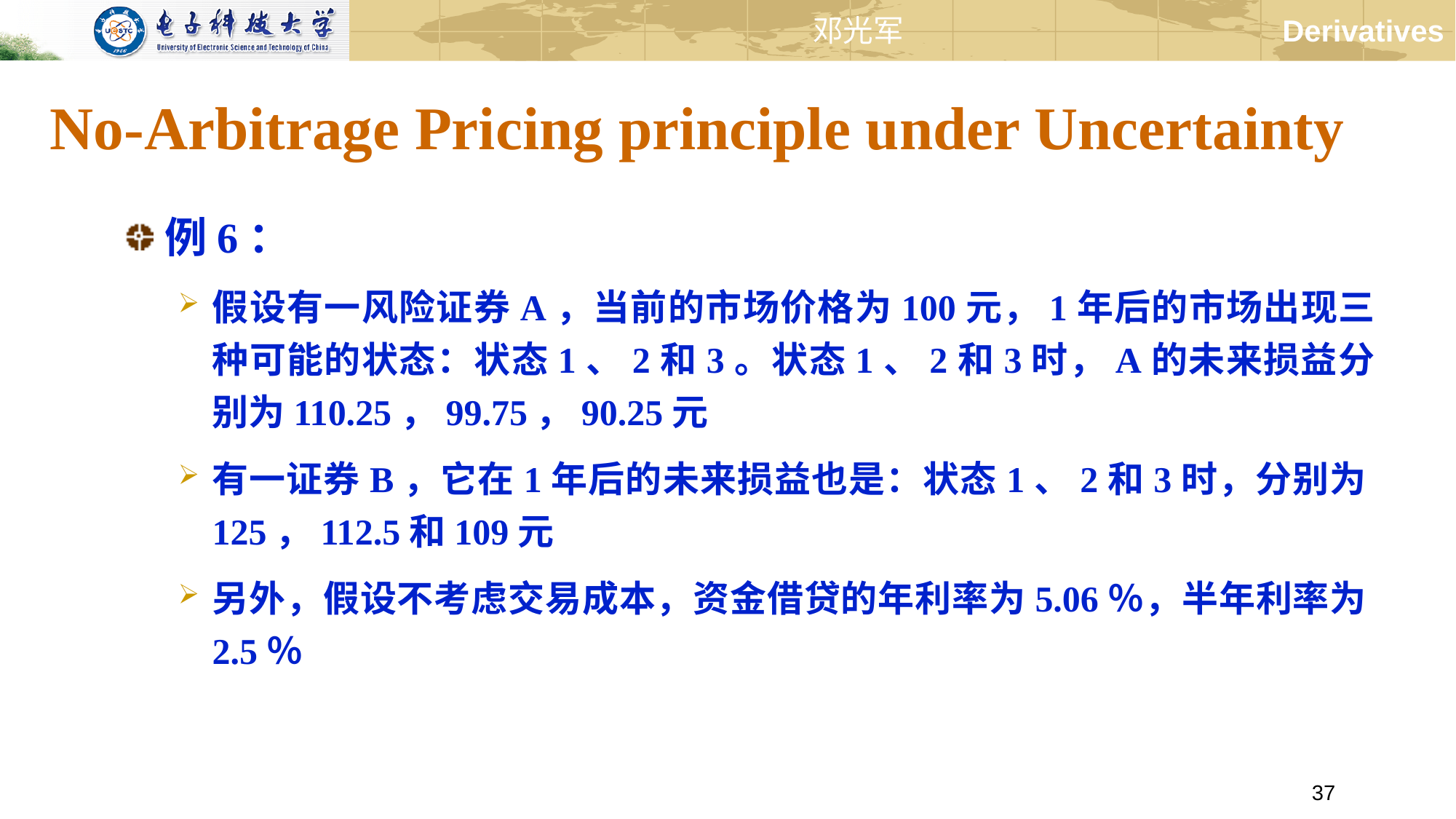

No-Arbitrage Pricing principle under Uncertainty
例6：
假设有一风险证券A，当前的市场价格为100元，1年后的市场出现三种可能的状态：状态1、2和3。状态1、2和3时，A的未来损益分别为110.25，99.75，90.25元
有一证券B，它在1年后的未来损益也是：状态1、2和3时，分别为125，112.5和109元
另外，假设不考虑交易成本，资金借贷的年利率为5.06％，半年利率为2.5％